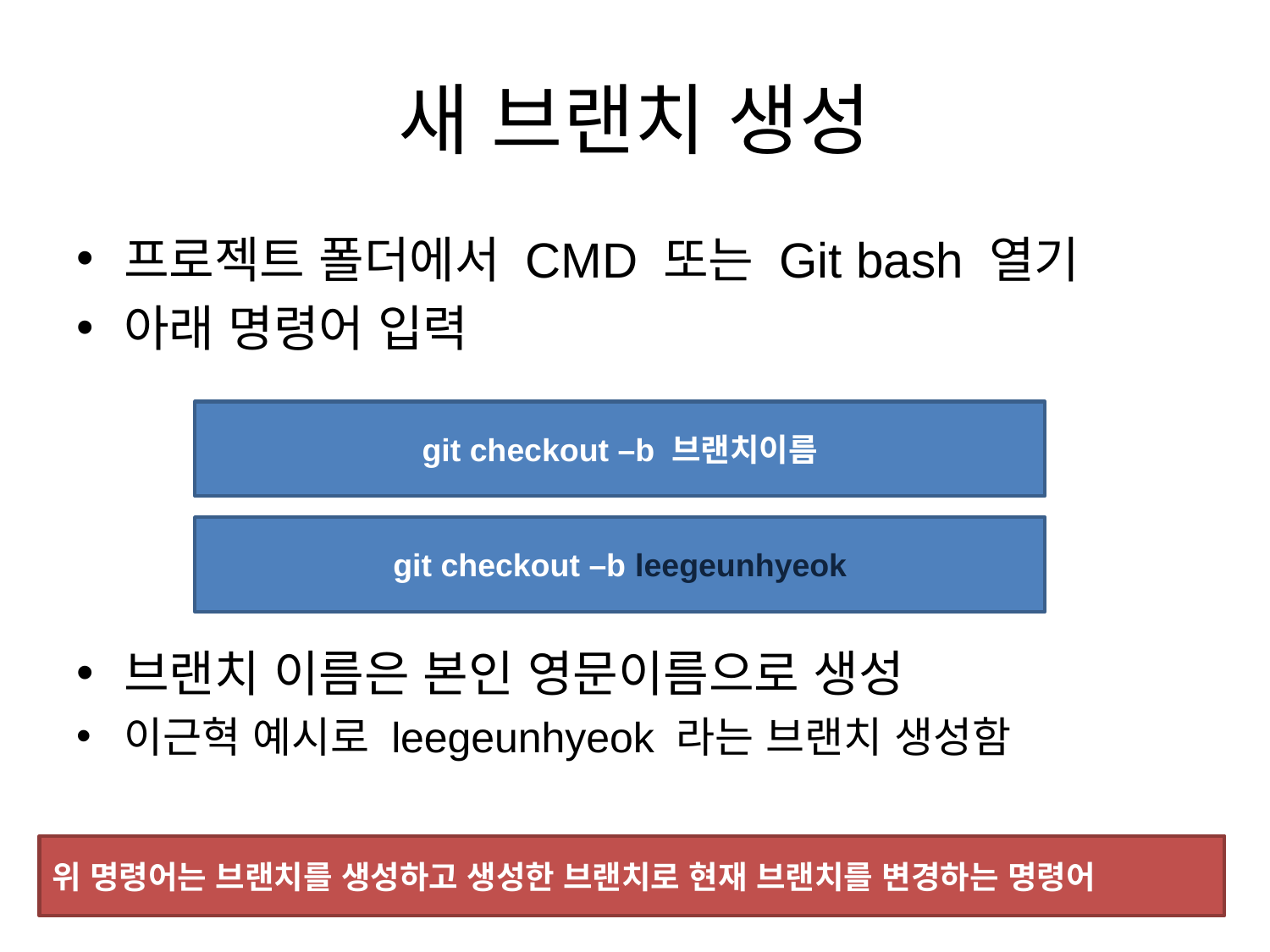

# 새 브랜치 생성
프로젝트 폴더에서 CMD 또는 Git bash 열기
아래 명령어 입력

브랜치 이름은 본인 영문이름으로 생성
이근혁 예시로 leegeunhyeok 라는 브랜치 생성함
git checkout –b 브랜치이름
git checkout –b leegeunhyeok
위 명령어는 브랜치를 생성하고 생성한 브랜치로 현재 브랜치를 변경하는 명령어